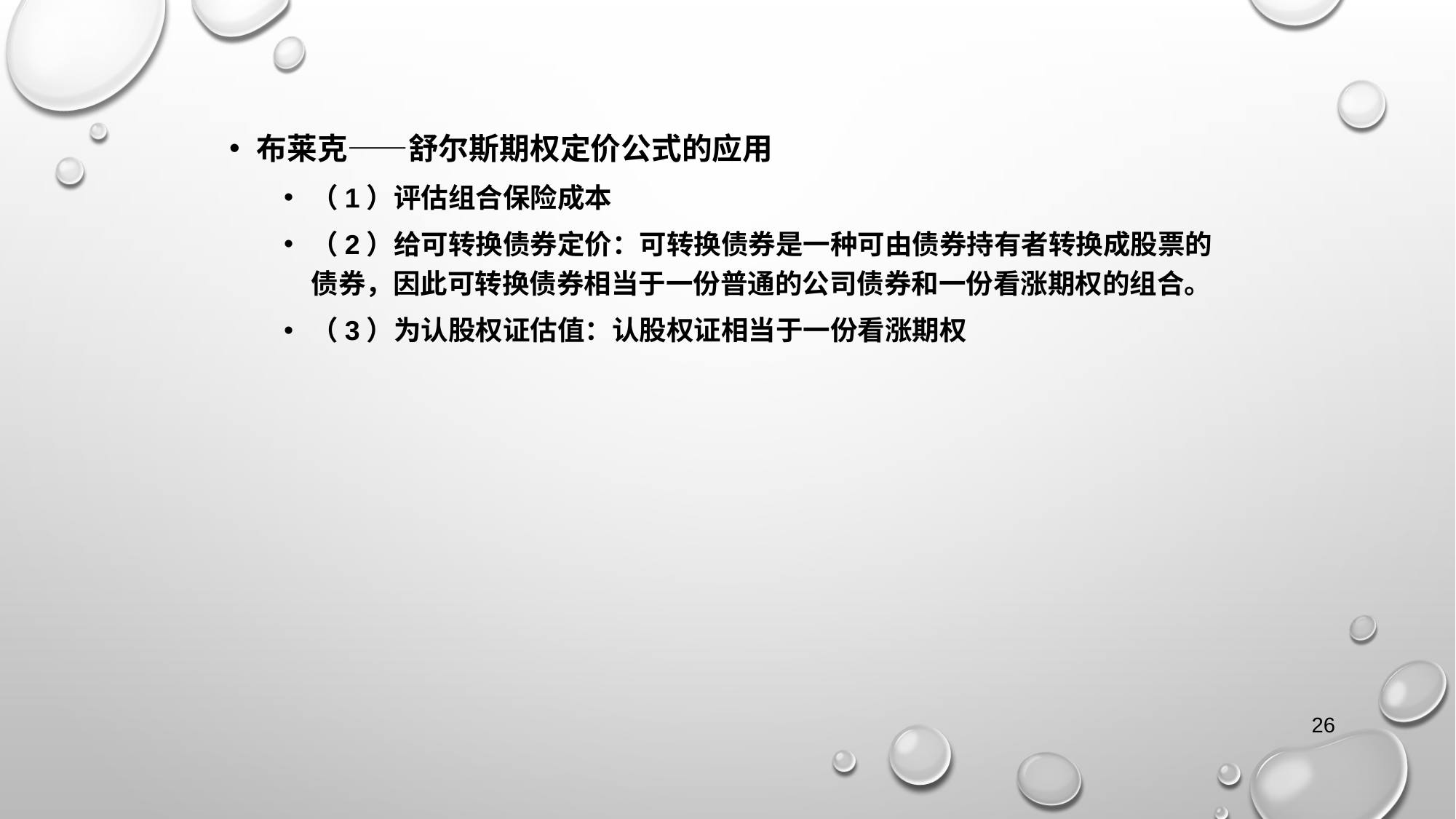

布莱克——舒尔斯期权定价公式的应用
（1）评估组合保险成本
（2）给可转换债券定价：可转换债券是一种可由债券持有者转换成股票的债券，因此可转换债券相当于一份普通的公司债券和一份看涨期权的组合。
（3）为认股权证估值：认股权证相当于一份看涨期权

26